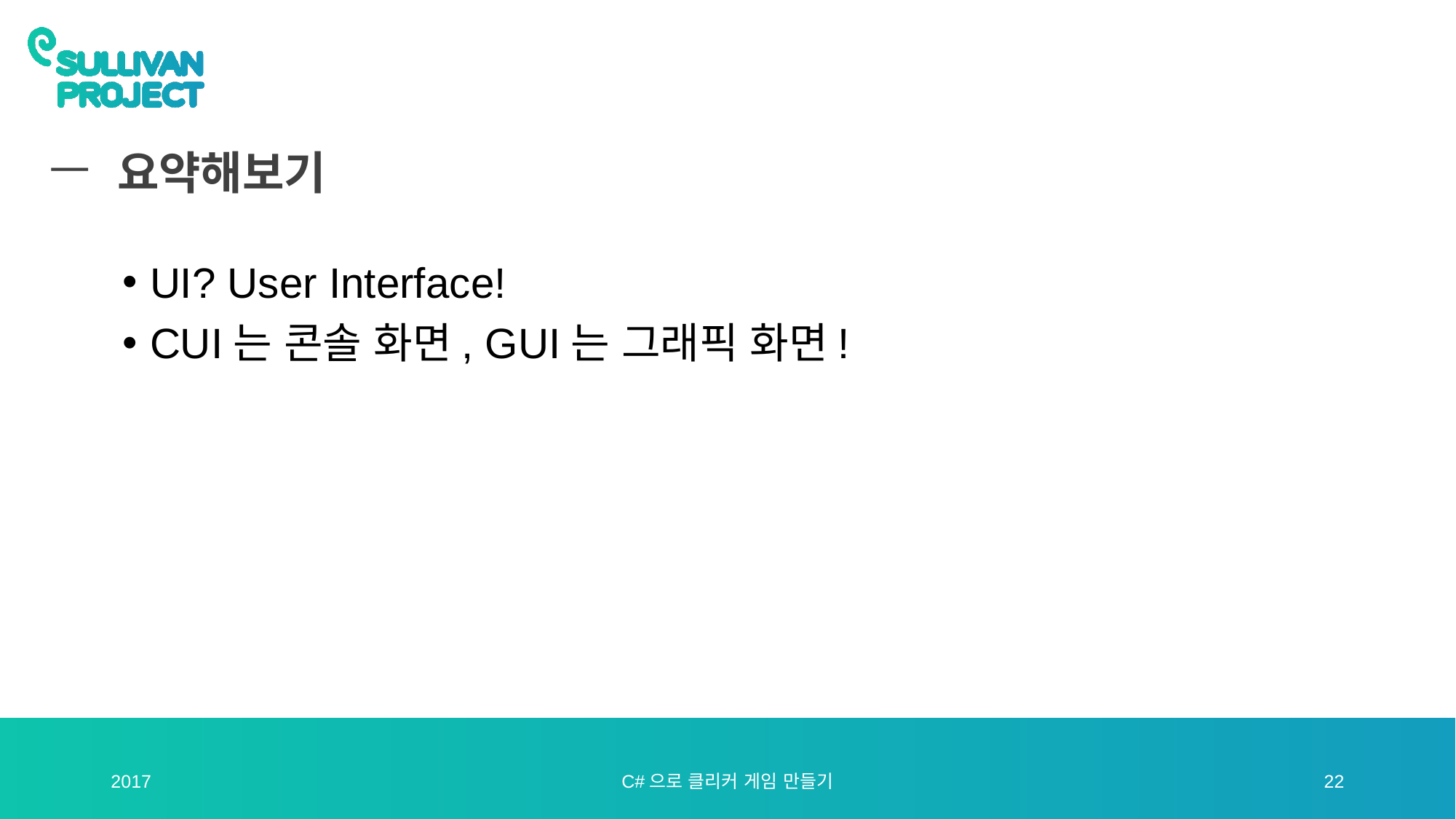

# 요약해보기
UI? User Interface!
CUI는 콘솔 화면, GUI는 그래픽 화면!

2017
C#으로 클리커 게임 만들기
22